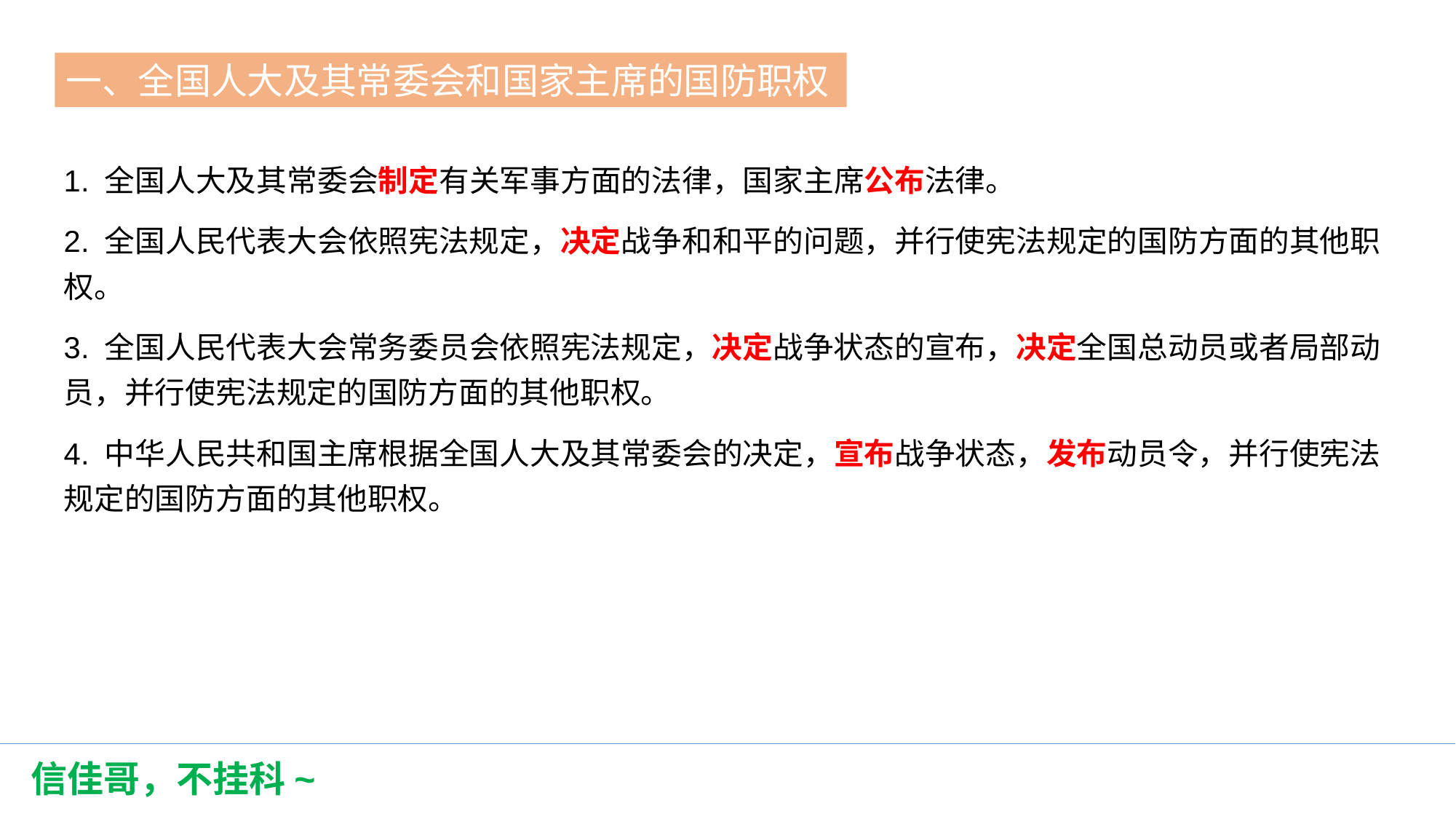

一、全国人大及其常委会和国家主席的国防职权
第一节
1. 全国人大及其常委会制定有关军事方面的法律，国家主席公布法律。
2. 全国人民代表大会依照宪法规定，决定战争和和平的问题，并行使宪法规定的国防方面的其他职权。
3. 全国人民代表大会常务委员会依照宪法规定，决定战争状态的宣布，决定全国总动员或者局部动员，并行使宪法规定的国防方面的其他职权。
4. 中华人民共和国主席根据全国人大及其常委会的决定，宣布战争状态，发布动员令，并行使宪法规定的国防方面的其他职权。